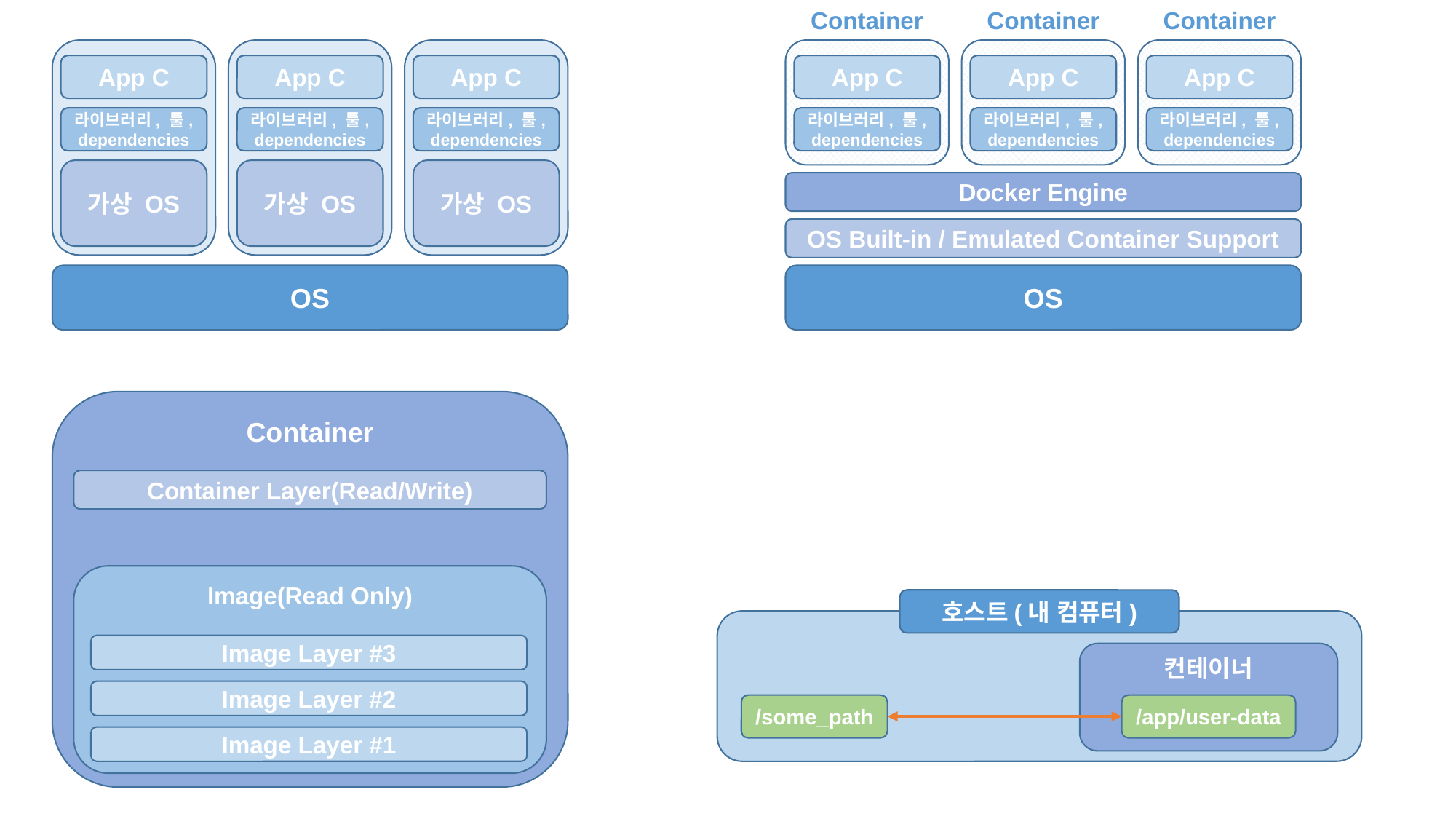

Container
Container
Container

App C
라이브러리, 툴, dependencies

App C
라이브러리, 툴, dependencies

App C
라이브러리, 툴, dependencies
Docker Engine
OS Built-in / Emulated Container Support
OS

App C
라이브러리, 툴, dependencies
가상 OS

App C
라이브러리, 툴, dependencies
가상 OS

App C
라이브러리, 툴, dependencies
가상 OS
OS
Container
Container Layer(Read/Write)
Image(Read Only)
호스트(내 컴퓨터)

Image Layer #3
컨테이너
/some_path
/app/user-data
Image Layer #2
Image Layer #1